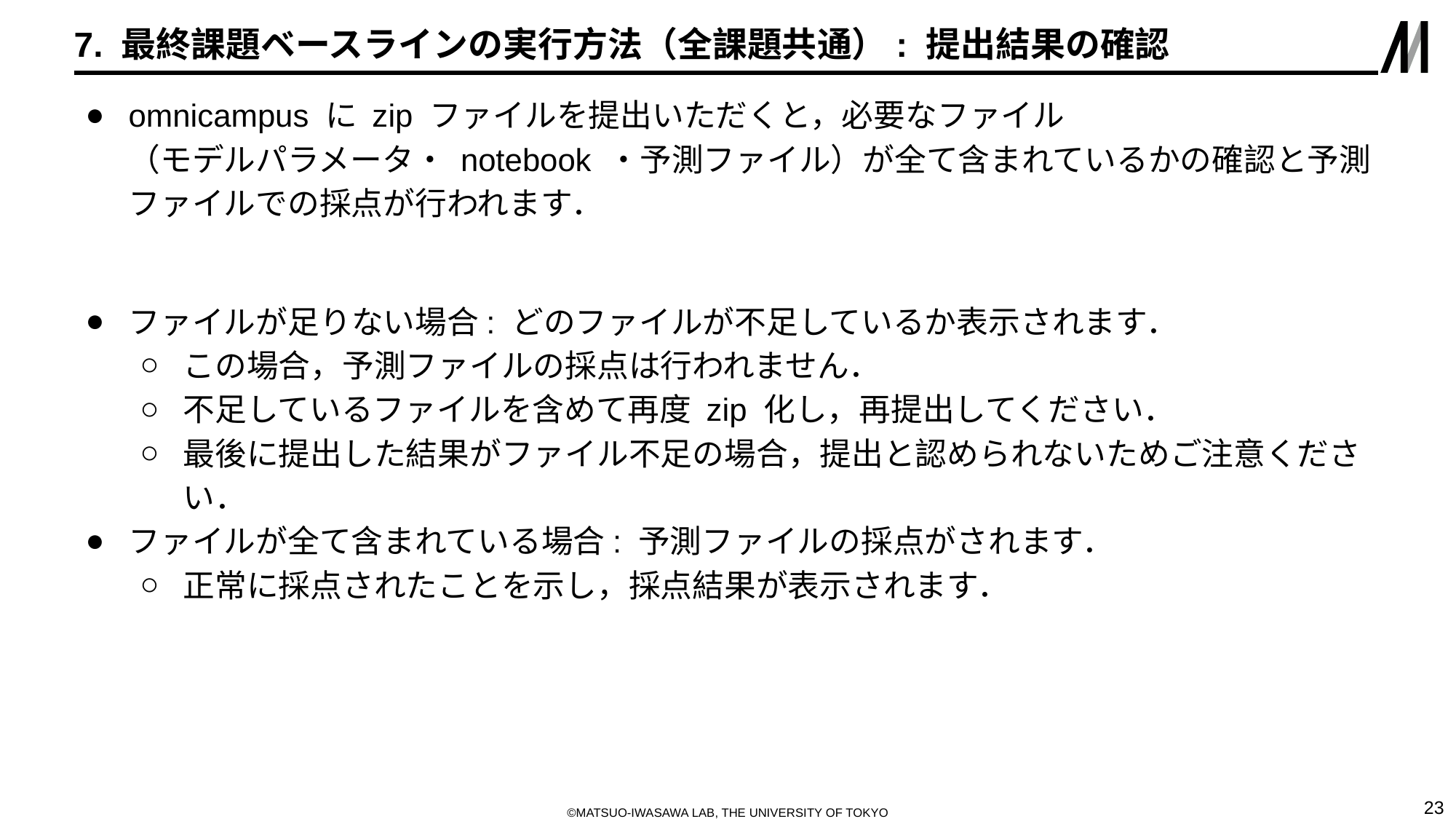

# 7. 最終課題ベースラインの実行方法（全課題共通）: 提出結果の確認
omnicampus に zip ファイルを提出いただくと，必要なファイル
（モデルパラメータ・ notebook ・予測ファイル）が全て含まれているかの確認と予測ファイルでの採点が行われます．

ファイルが足りない場合: どのファイルが不足しているか表示されます．
この場合，予測ファイルの採点は行われません．
不足しているファイルを含めて再度 zip 化し，再提出してください．
最後に提出した結果がファイル不足の場合，提出と認められないためご注意ください．
ファイルが全て含まれている場合: 予測ファイルの採点がされます．
正常に採点されたことを示し，採点結果が表示されます．